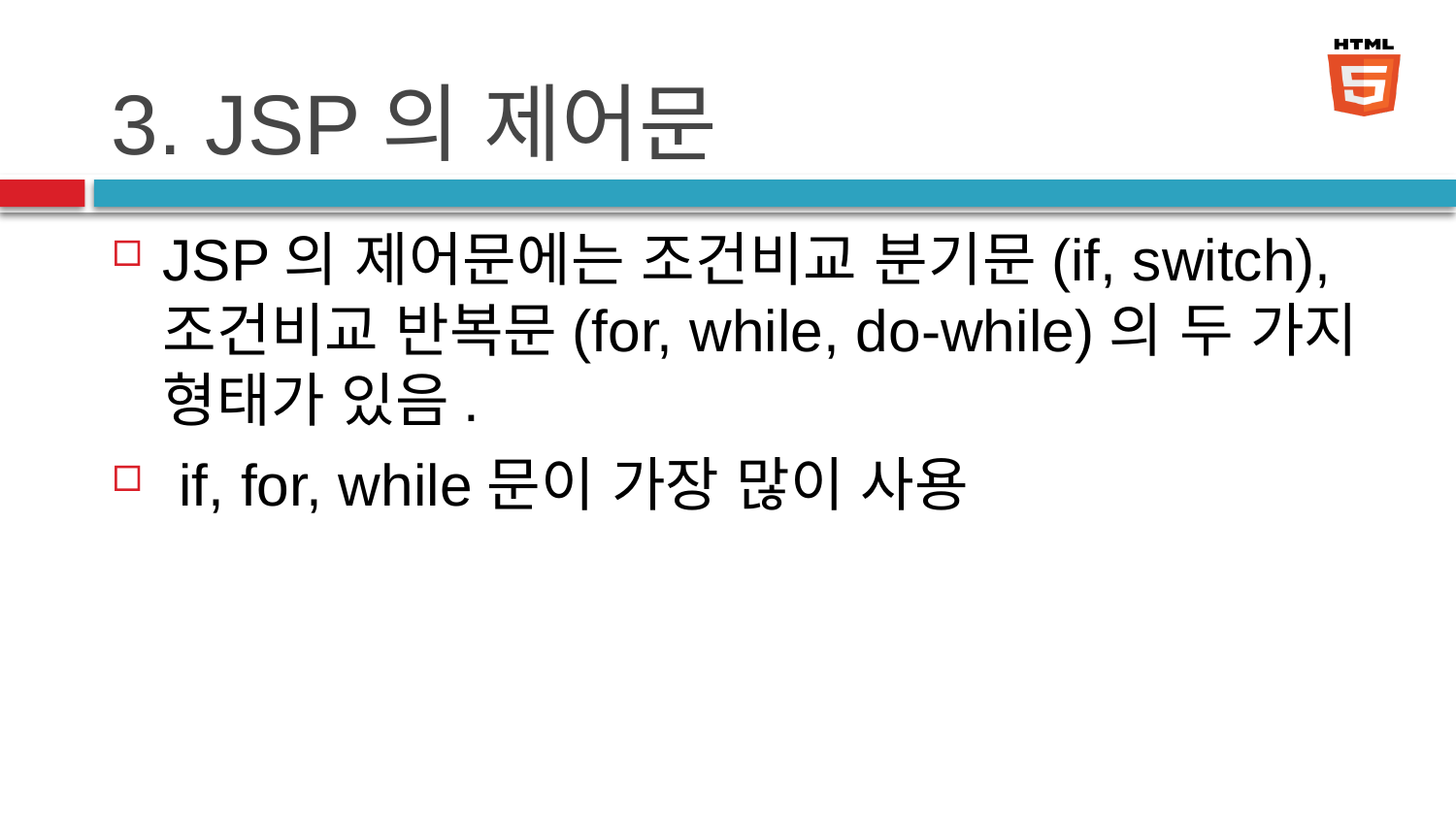

# 3. JSP의 제어문
JSP의 제어문에는 조건비교 분기문(if, switch), 조건비교 반복문(for, while, do-while)의 두 가지 형태가 있음.
 if, for, while문이 가장 많이 사용